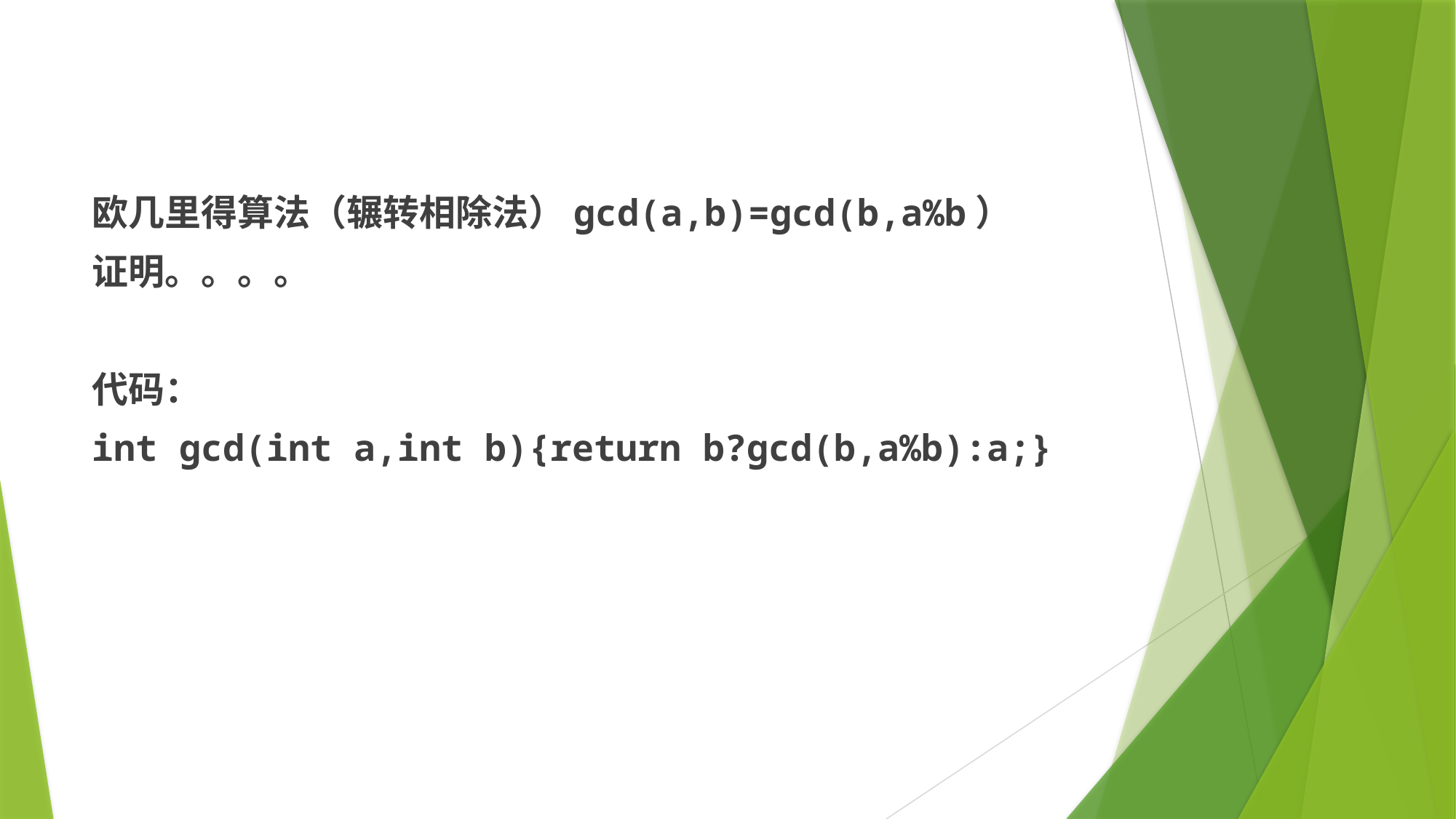

欧几里得算法（辗转相除法）gcd(a,b)=gcd(b,a%b）
证明。。。。

代码：
int gcd(int a,int b){return b?gcd(b,a%b):a;}